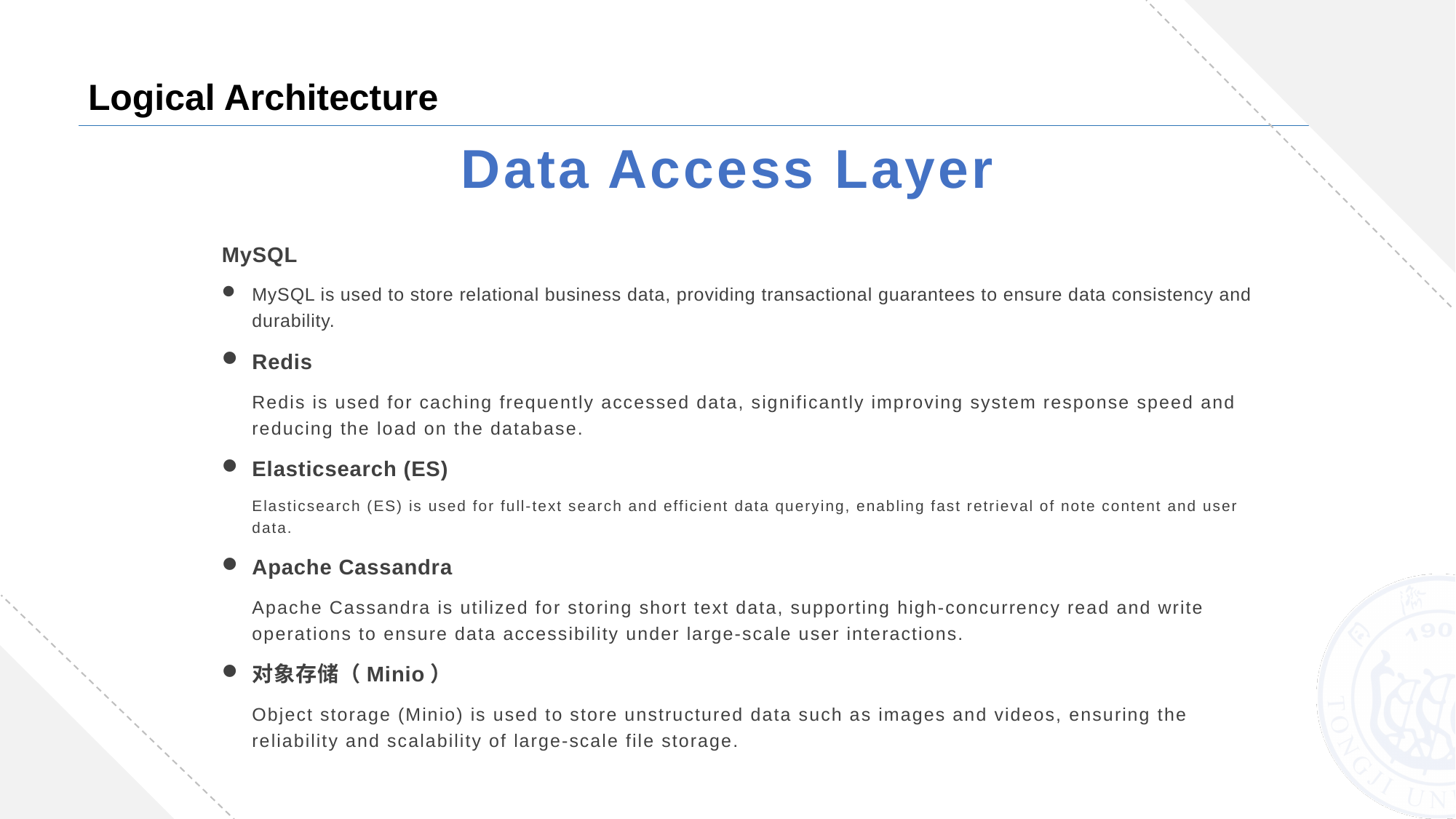

Logical Architecture
Data Access Layer

MySQL
MySQL is used to store relational business data, providing transactional guarantees to ensure data consistency and durability.
Redis
Redis is used for caching frequently accessed data, significantly improving system response speed and reducing the load on the database.
Elasticsearch (ES)
Elasticsearch (ES) is used for full-text search and efficient data querying, enabling fast retrieval of note content and user data.
Apache Cassandra
Apache Cassandra is utilized for storing short text data, supporting high-concurrency read and write operations to ensure data accessibility under large-scale user interactions.
对象存储（Minio）
Object storage (Minio) is used to store unstructured data such as images and videos, ensuring the reliability and scalability of large-scale file storage.